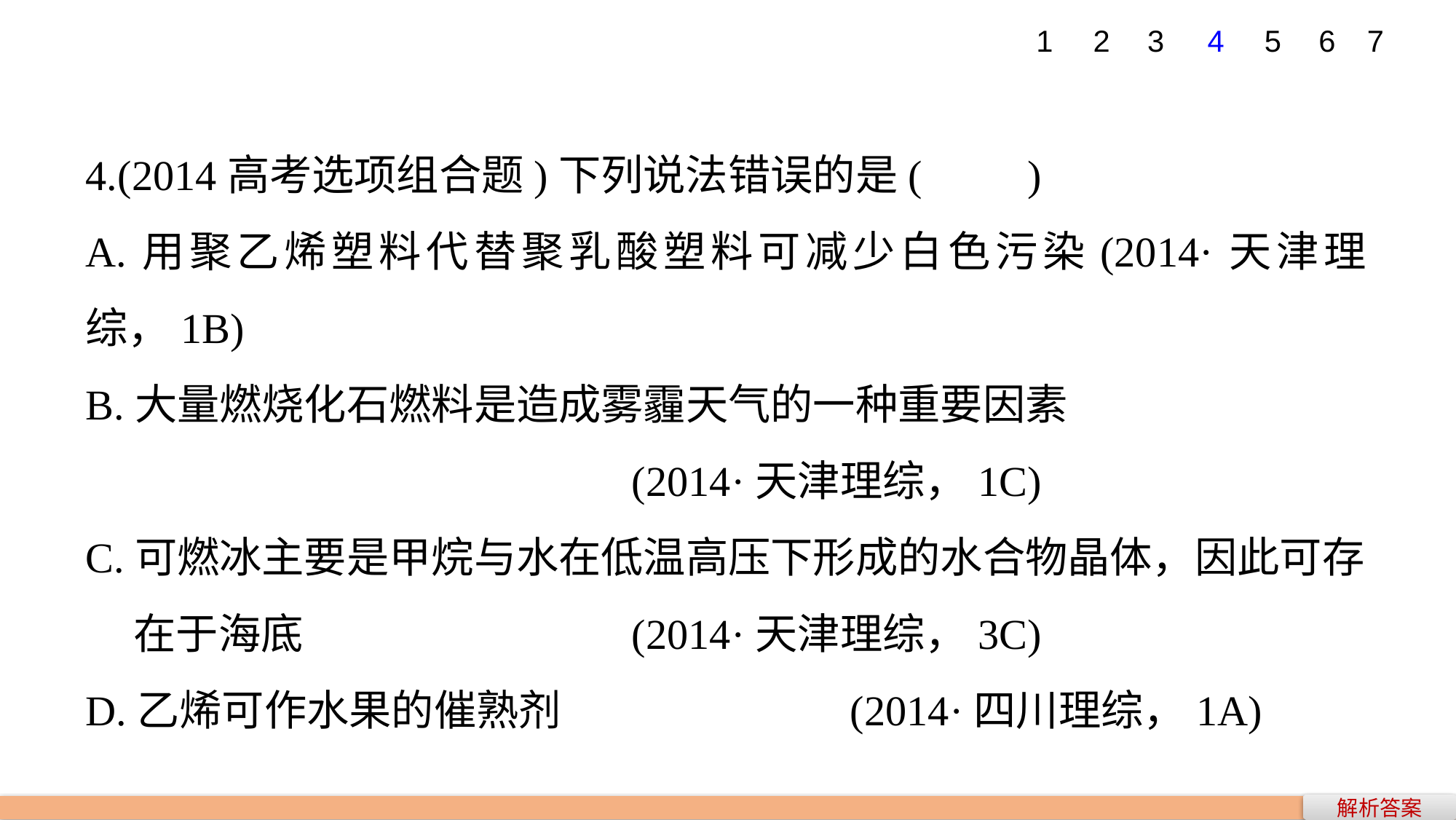

7
1
2
3
4
5
6
4.(2014高考选项组合题)下列说法错误的是(　　)
A.用聚乙烯塑料代替聚乳酸塑料可减少白色污染(2014·天津理综，1B)
B.大量燃烧化石燃料是造成雾霾天气的一种重要因素
				(2014·天津理综，1C)
C.可燃冰主要是甲烷与水在低温高压下形成的水合物晶体，因此可存
    在于海底				(2014·天津理综，3C)
D.乙烯可作水果的催熟剂			(2014·四川理综，1A)
解析答案